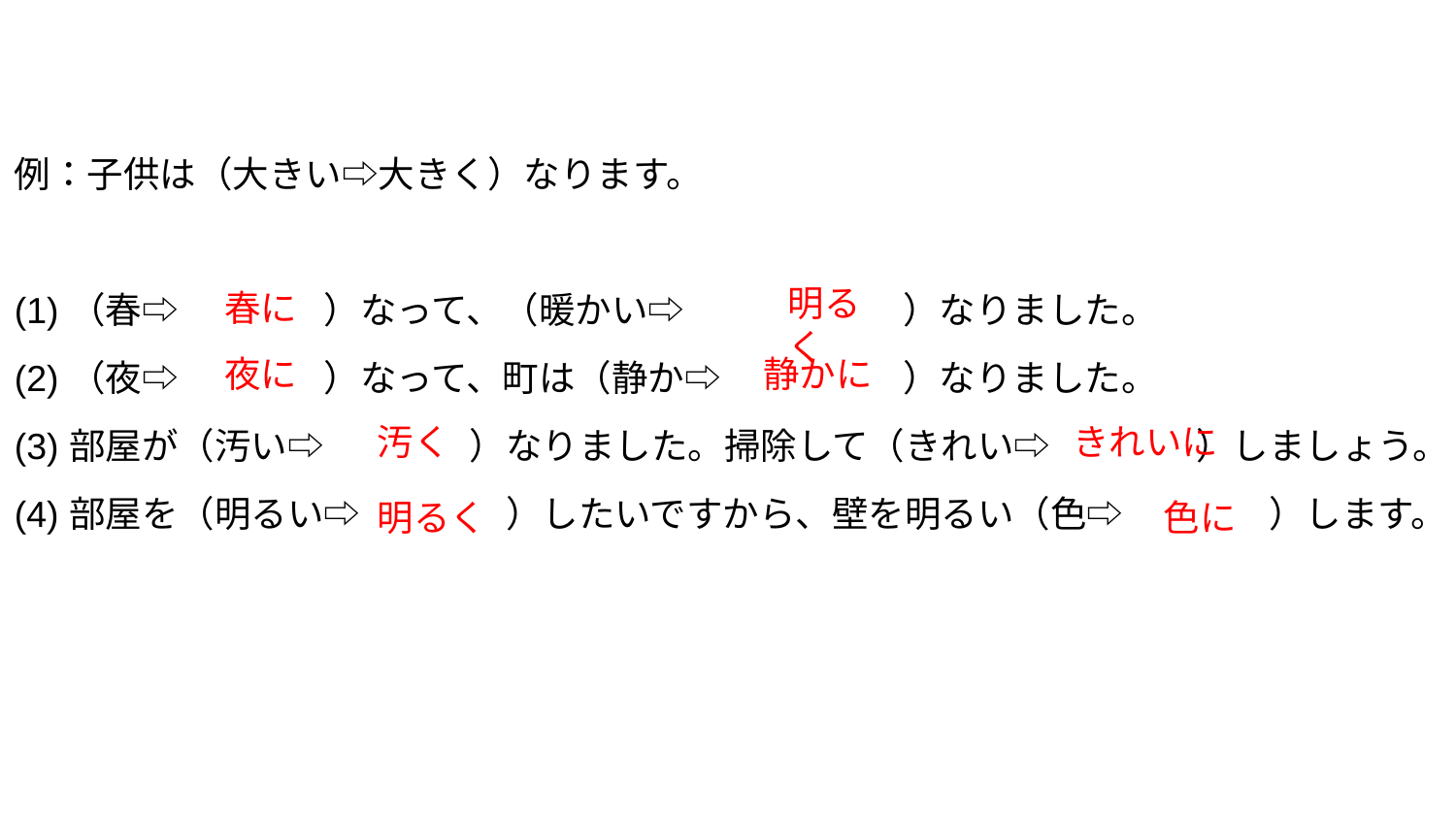

例：子供は（大きい⇨大きく）なります。

（春⇨　　　　）なって、（暖かい⇨　　　　　　）なりました。
（夜⇨　　　　）なって、町は（静か⇨　　　　　）なりました。
部屋が（汚い⇨　　　　）なりました。掃除して（きれい⇨　　　　）しましょう。
部屋を（明るい⇨　　　　）したいですから、壁を明るい（色⇨　　　　）します。
明るく
春に
夜に
静かに
汚く
きれいに
明るく
色に